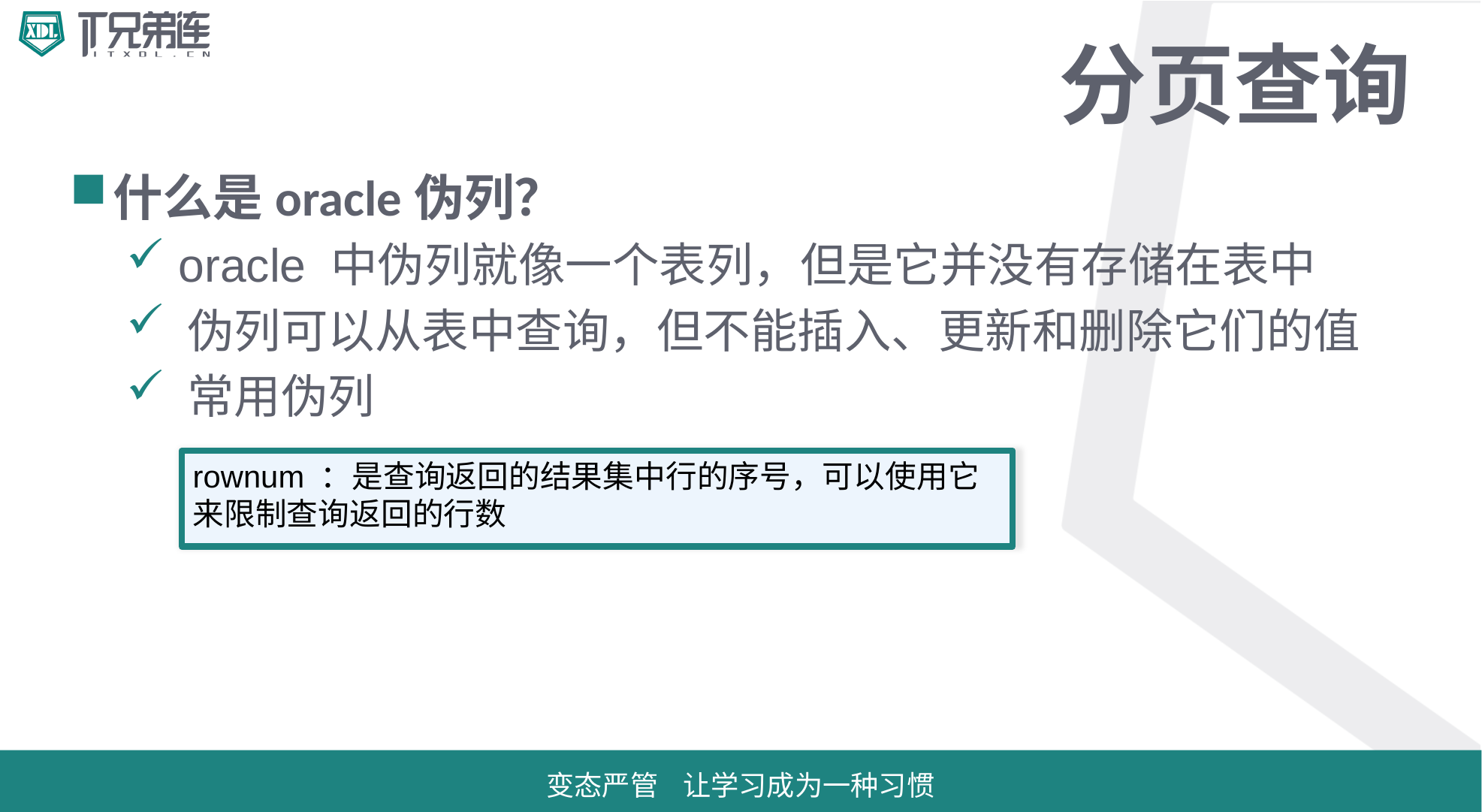

# 分页查询
什么是oracle伪列？
 oracle 中伪列就像一个表列，但是它并没有存储在表中
 伪列可以从表中查询，但不能插入、更新和删除它们的值
 常用伪列
rownum ：是查询返回的结果集中行的序号，可以使用它来限制查询返回的行数